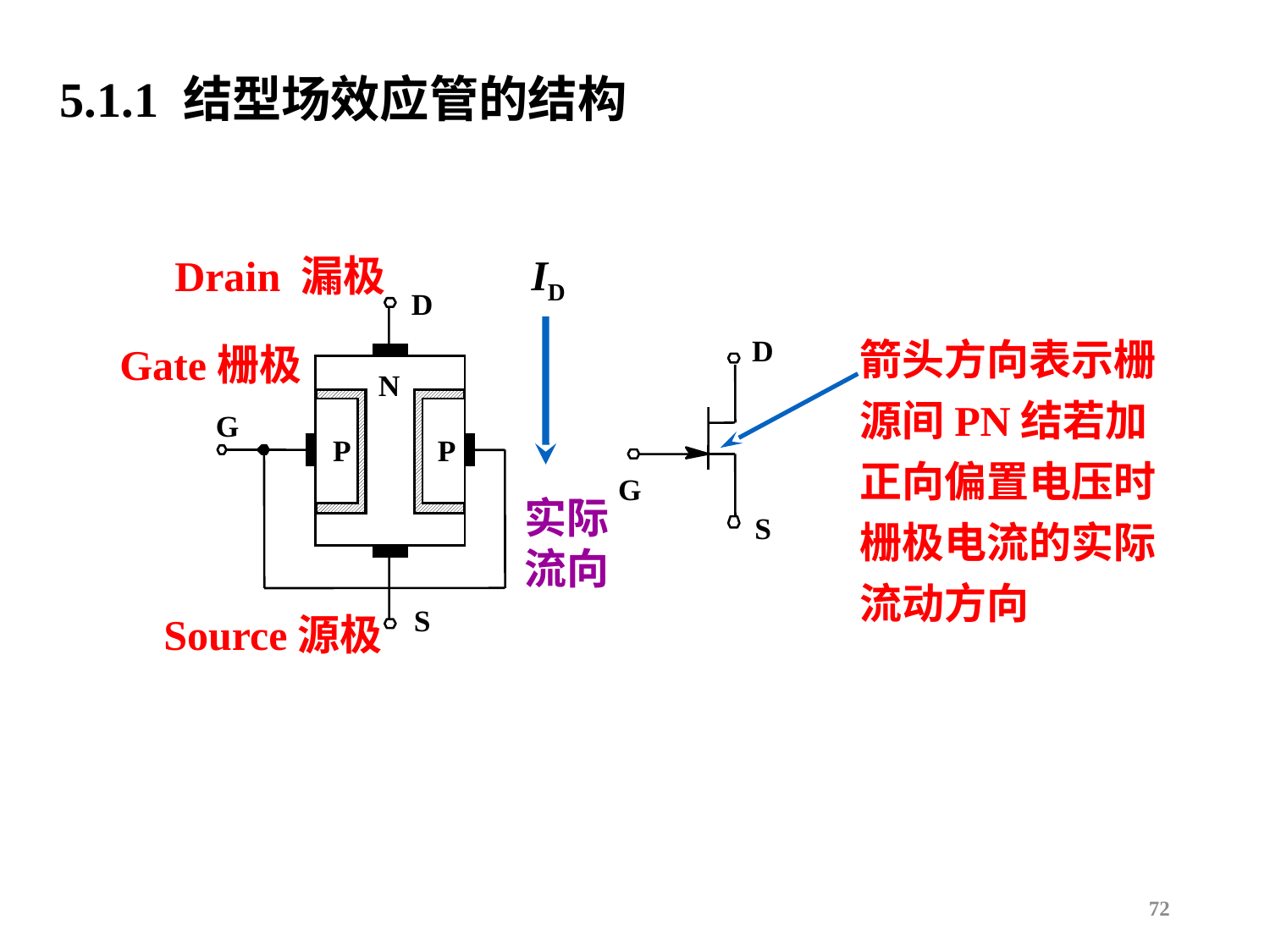

5.1.1 结型场效应管的结构
ID
Drain 漏极
D

N

P

P
G

S

箭头方向表示栅源间PN结若加正向偏置电压时栅极电流的实际流动方向
Gate栅极
D

G
S

实际流向
Source源极
72